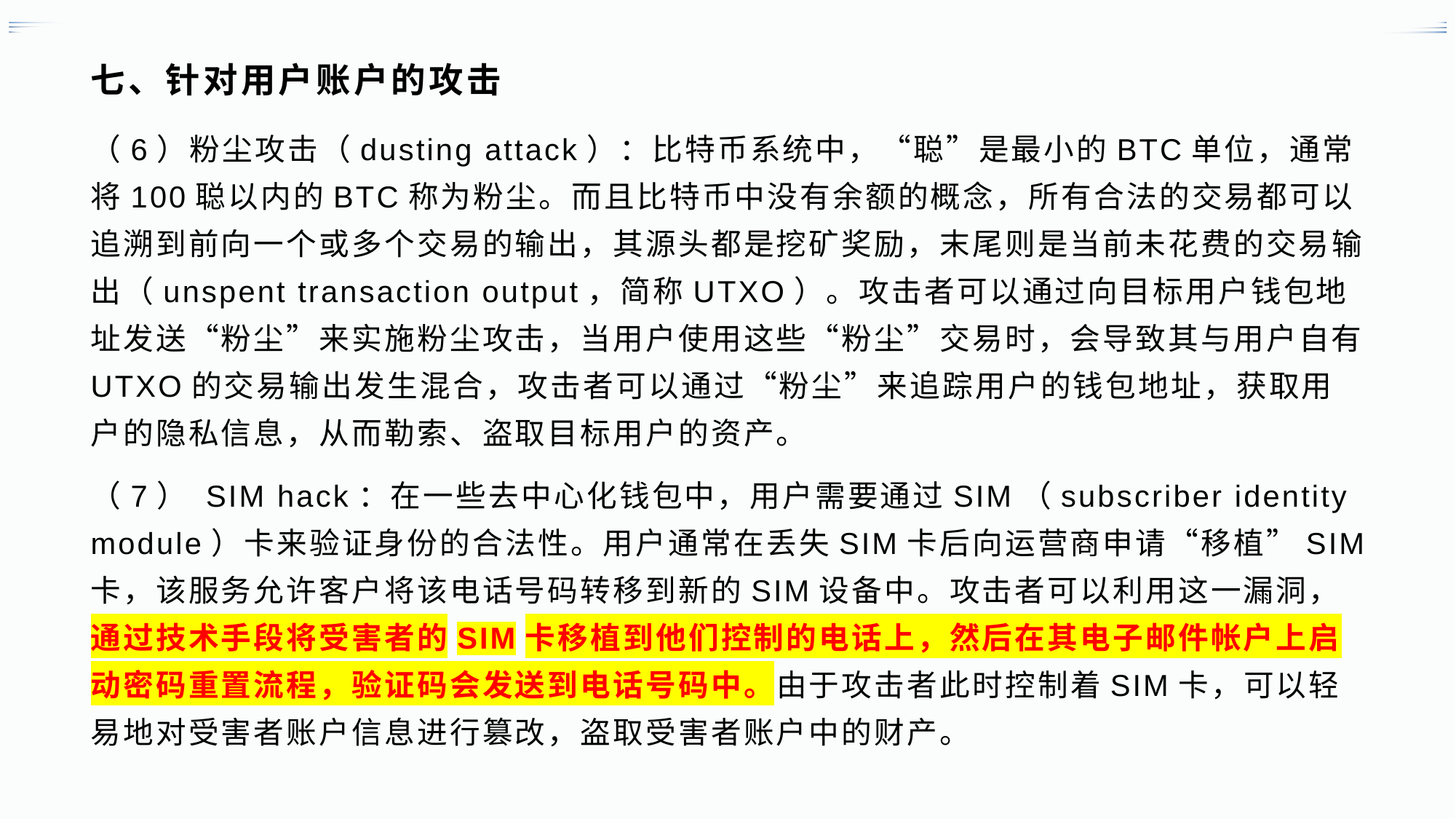

# 七、针对用户账户的攻击
（6）粉尘攻击（dusting attack）：比特币系统中，“聪”是最小的BTC单位，通常将100聪以内的BTC称为粉尘。而且比特币中没有余额的概念，所有合法的交易都可以追溯到前向一个或多个交易的输出，其源头都是挖矿奖励，末尾则是当前未花费的交易输出（unspent transaction output，简称UTXO）。攻击者可以通过向目标用户钱包地址发送“粉尘”来实施粉尘攻击，当用户使用这些“粉尘”交易时，会导致其与用户自有UTXO的交易输出发生混合，攻击者可以通过“粉尘”来追踪用户的钱包地址，获取用户的隐私信息，从而勒索、盗取目标用户的资产。
（7） SIM hack：在一些去中心化钱包中，用户需要通过SIM（subscriber identity module）卡来验证身份的合法性。用户通常在丢失SIM卡后向运营商申请“移植”SIM卡，该服务允许客户将该电话号码转移到新的SIM设备中。攻击者可以利用这一漏洞，通过技术手段将受害者的SIM卡移植到他们控制的电话上，然后在其电子邮件帐户上启动密码重置流程，验证码会发送到电话号码中。由于攻击者此时控制着SIM卡，可以轻易地对受害者账户信息进行篡改，盗取受害者账户中的财产。